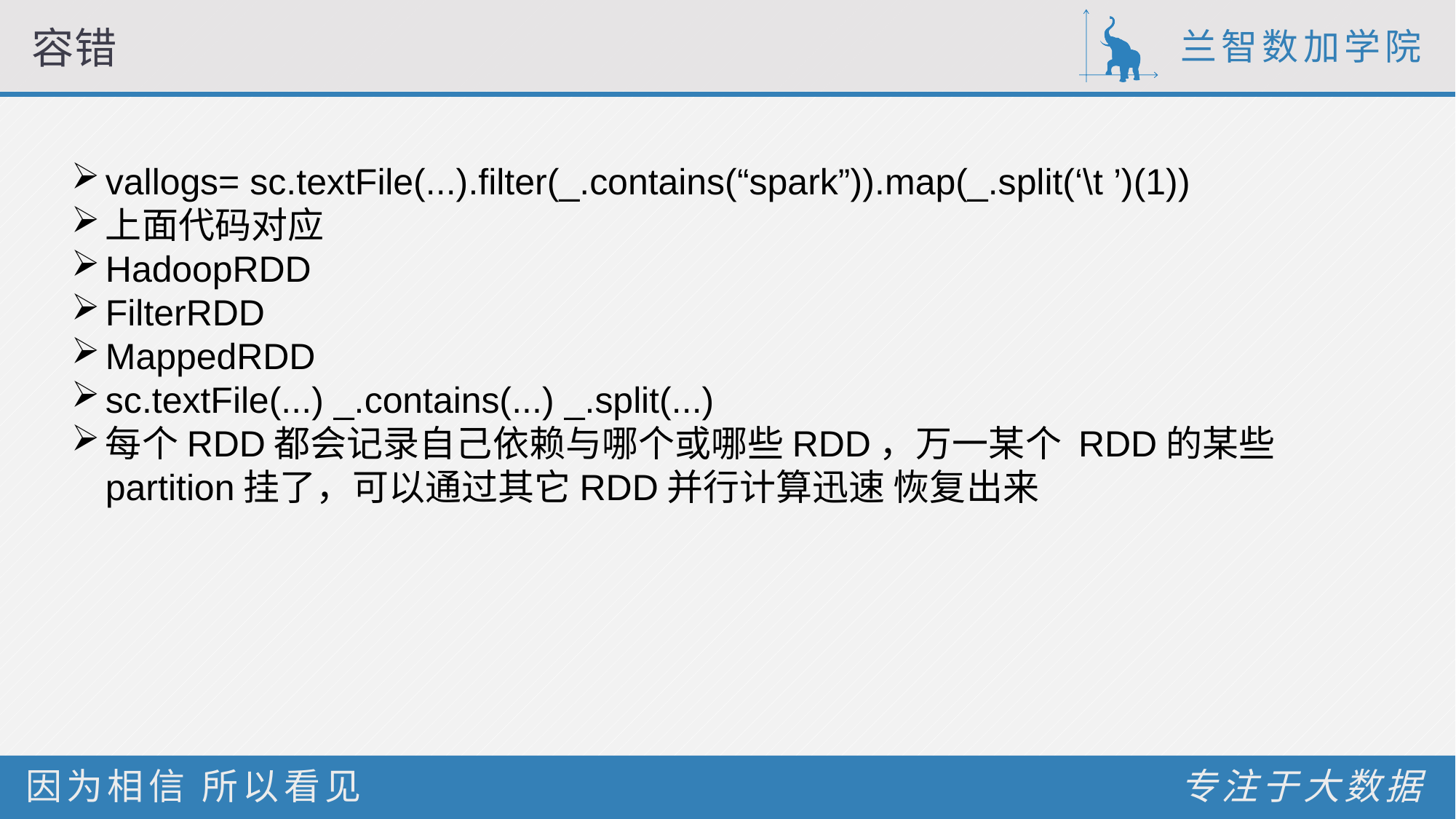

# 容错
vallogs= sc.textFile(...).filter(_.contains(“spark”)).map(_.split(‘\t ’)(1))
上面代码对应
HadoopRDD
FilterRDD
MappedRDD
sc.textFile(...) _.contains(...) _.split(...)
每个RDD都会记录自己依赖与哪个或哪些RDD，万一某个 RDD的某些partition挂了，可以通过其它RDD并行计算迅速 恢复出来